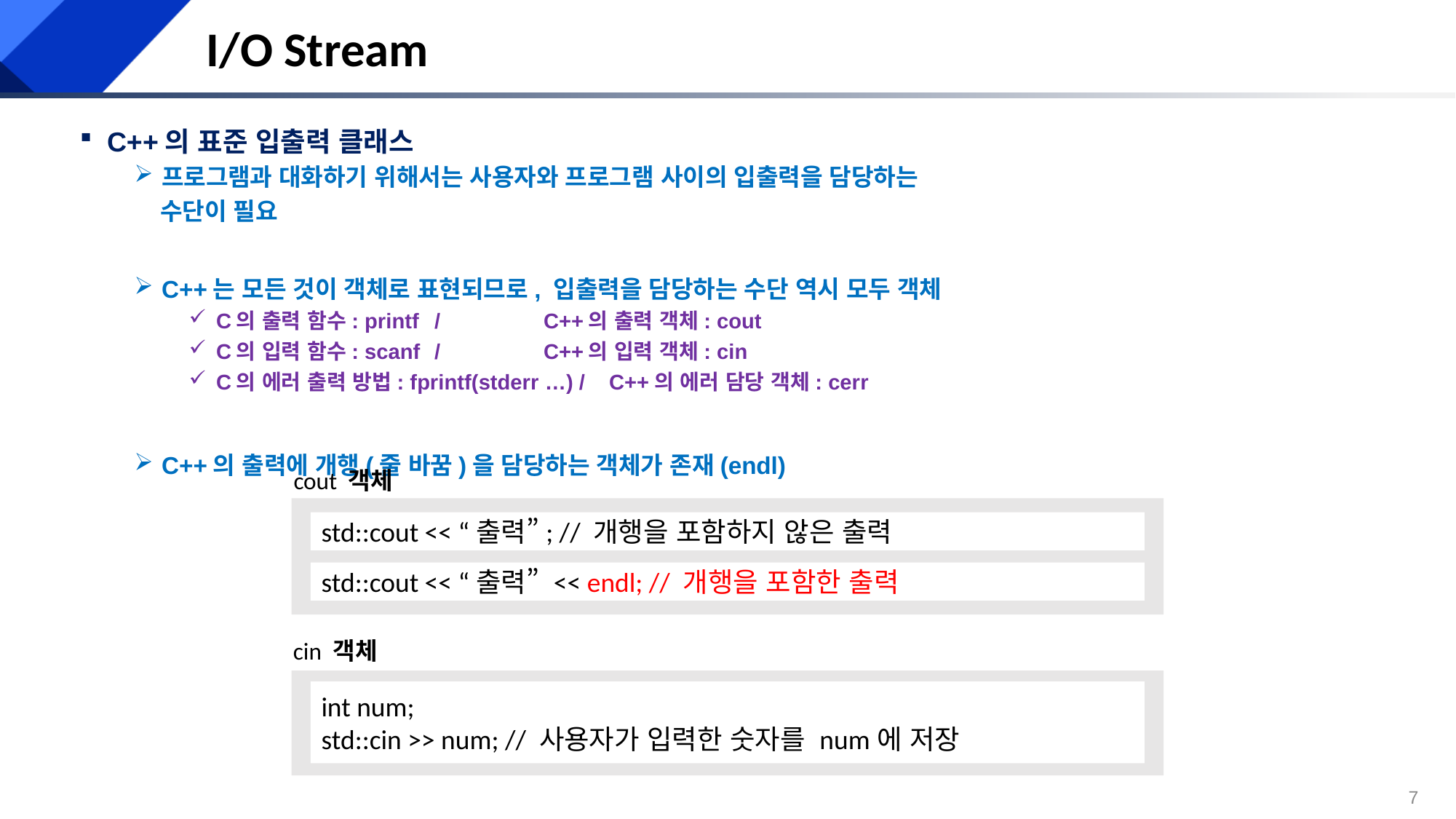

# I/O Stream
C++의 표준 입출력 클래스
프로그램과 대화하기 위해서는 사용자와 프로그램 사이의 입출력을 담당하는
   수단이 필요

C++는 모든 것이 객체로 표현되므로, 입출력을 담당하는 수단 역시 모두 객체
C의 출력 함수: printf	/ 	C++의 출력 객체: cout
C의 입력 함수: scanf	/ 	C++의 입력 객체: cin
C의 에러 출력 방법: fprintf(stderr …) /    C++의 에러 담당 객체: cerr

C++의 출력에 개행(줄 바꿈)을 담당하는 객체가 존재(endl)
cout 객체

std::cout << “출력”; // 개행을 포함하지 않은 출력
std::cout << “출력” << endl; // 개행을 포함한 출력
cin 객체

int num;
std::cin >> num; // 사용자가 입력한 숫자를 num에 저장
7